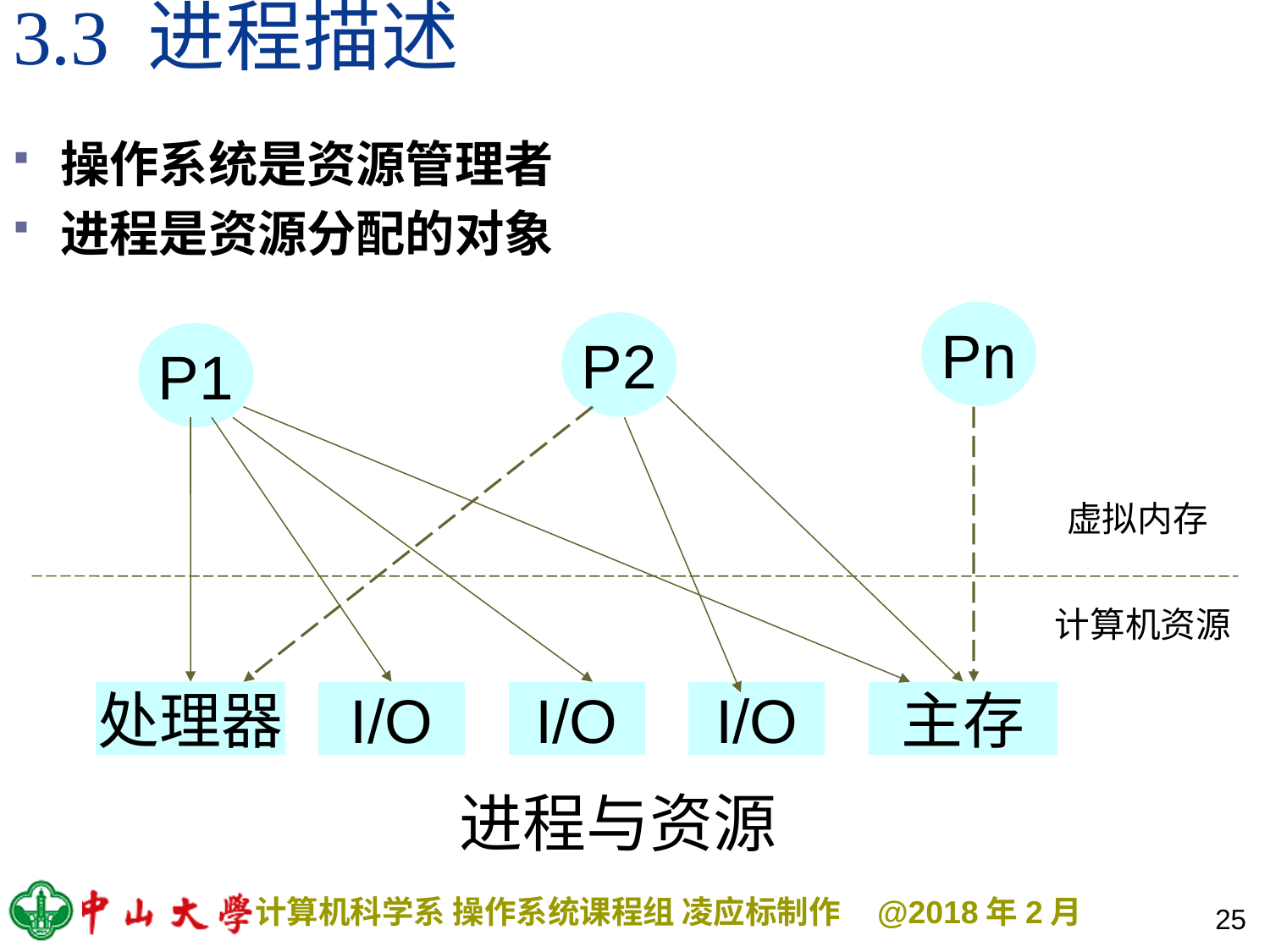

# 3.3 进程描述
操作系统是资源管理者
进程是资源分配的对象
Pn
P2
P1

虚拟内存

计算机资源
处理器
I/O
I/O
I/O
主存
进程与资源
25